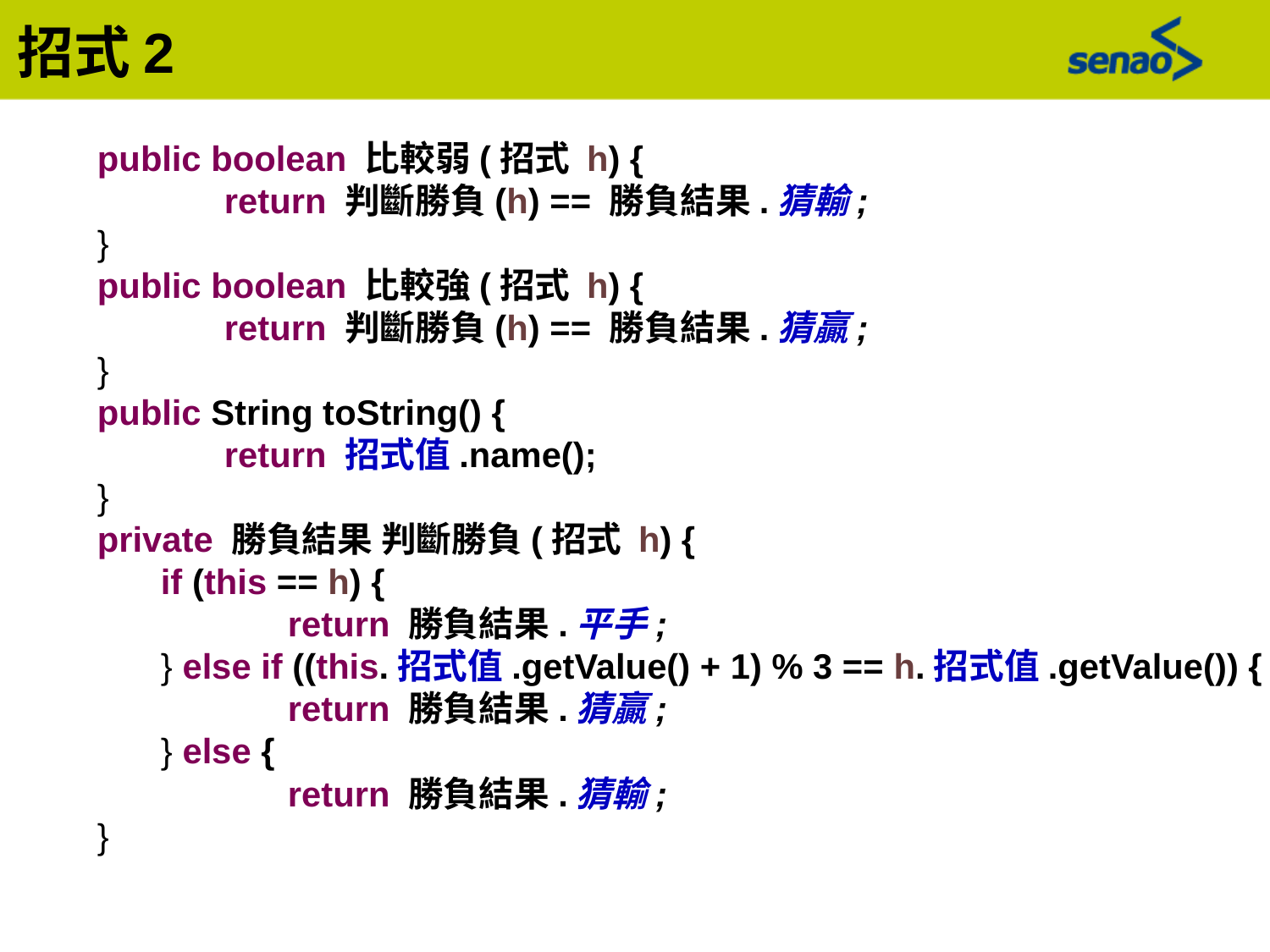

招式2
public boolean 比較弱(招式 h) {
	return 判斷勝負(h) == 勝負結果.猜輸;
}
public boolean 比較強(招式 h) {
	return 判斷勝負(h) == 勝負結果.猜贏;
}
public String toString() {
	return 招式值.name();
}
private 勝負結果 判斷勝負(招式 h) {
if (this == h) {
	return 勝負結果.平手;
} else if ((this.招式值.getValue() + 1) % 3 == h.招式值.getValue()) {
	return 勝負結果.猜贏;
} else {
	return 勝負結果.猜輸;
}